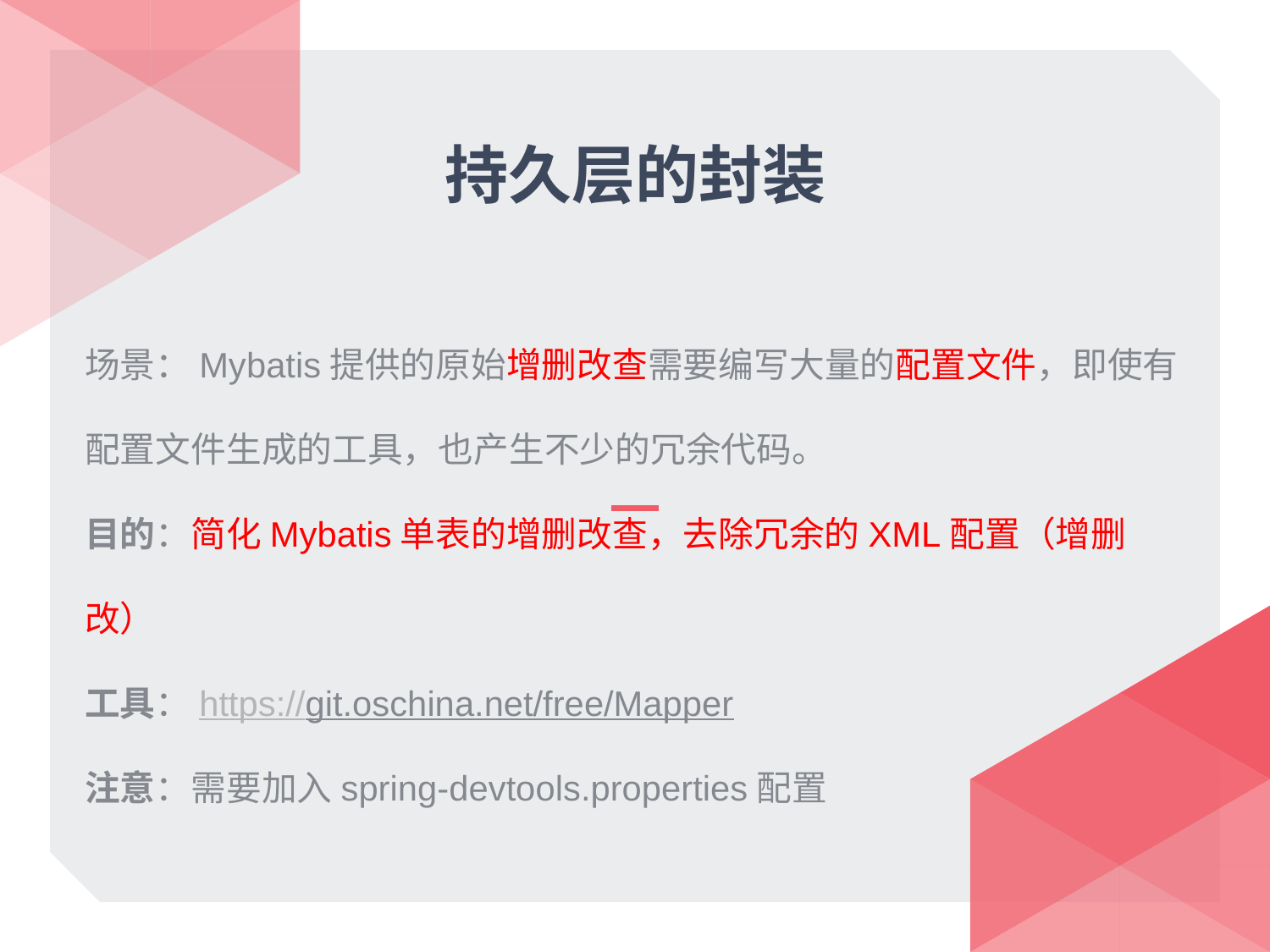

# 持久层的封装
场景：Mybatis提供的原始增删改查需要编写大量的配置文件，即使有配置文件生成的工具，也产生不少的冗余代码。
目的：简化Mybatis单表的增删改查，去除冗余的XML配置（增删改）
工具：https://git.oschina.net/free/Mapper
注意：需要加入spring-devtools.properties配置